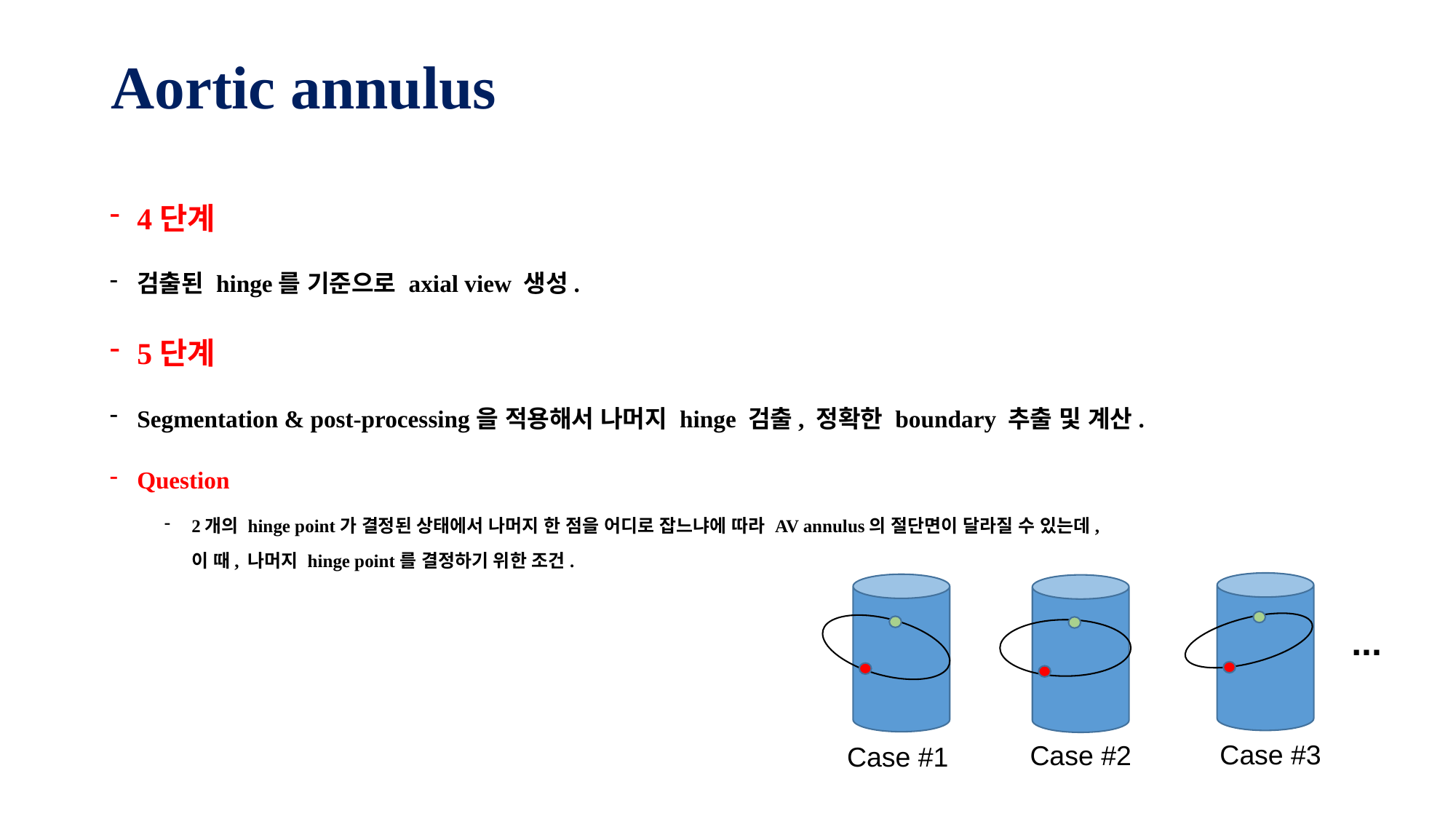

# Aortic annulus
4단계
검출된 hinge를 기준으로 axial view 생성.
5단계
Segmentation & post-processing을 적용해서 나머지 hinge 검출, 정확한 boundary 추출 및 계산.
Question
2개의 hinge point가 결정된 상태에서 나머지 한 점을 어디로 잡느냐에 따라 AV annulus의 절단면이 달라질 수 있는데,
이 때, 나머지 hinge point를 결정하기 위한 조건.

...

Case #3
Case #2
Case #1